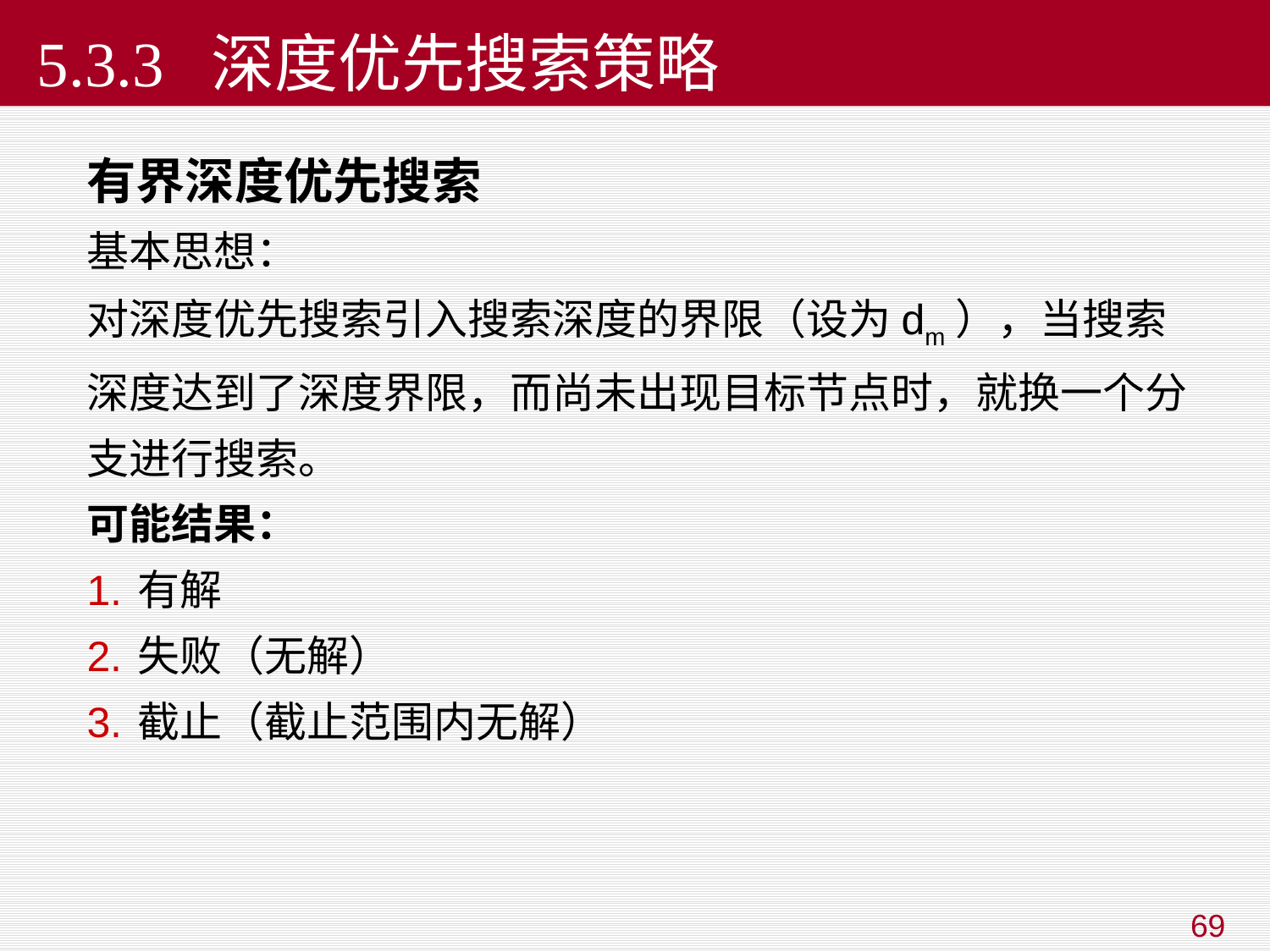

# 5.3.3  深度优先搜索策略
有界深度优先搜索
基本思想：
对深度优先搜索引入搜索深度的界限（设为dm），当搜索深度达到了深度界限，而尚未出现目标节点时，就换一个分支进行搜索。
可能结果：
有解
失败（无解）
截止（截止范围内无解）

69